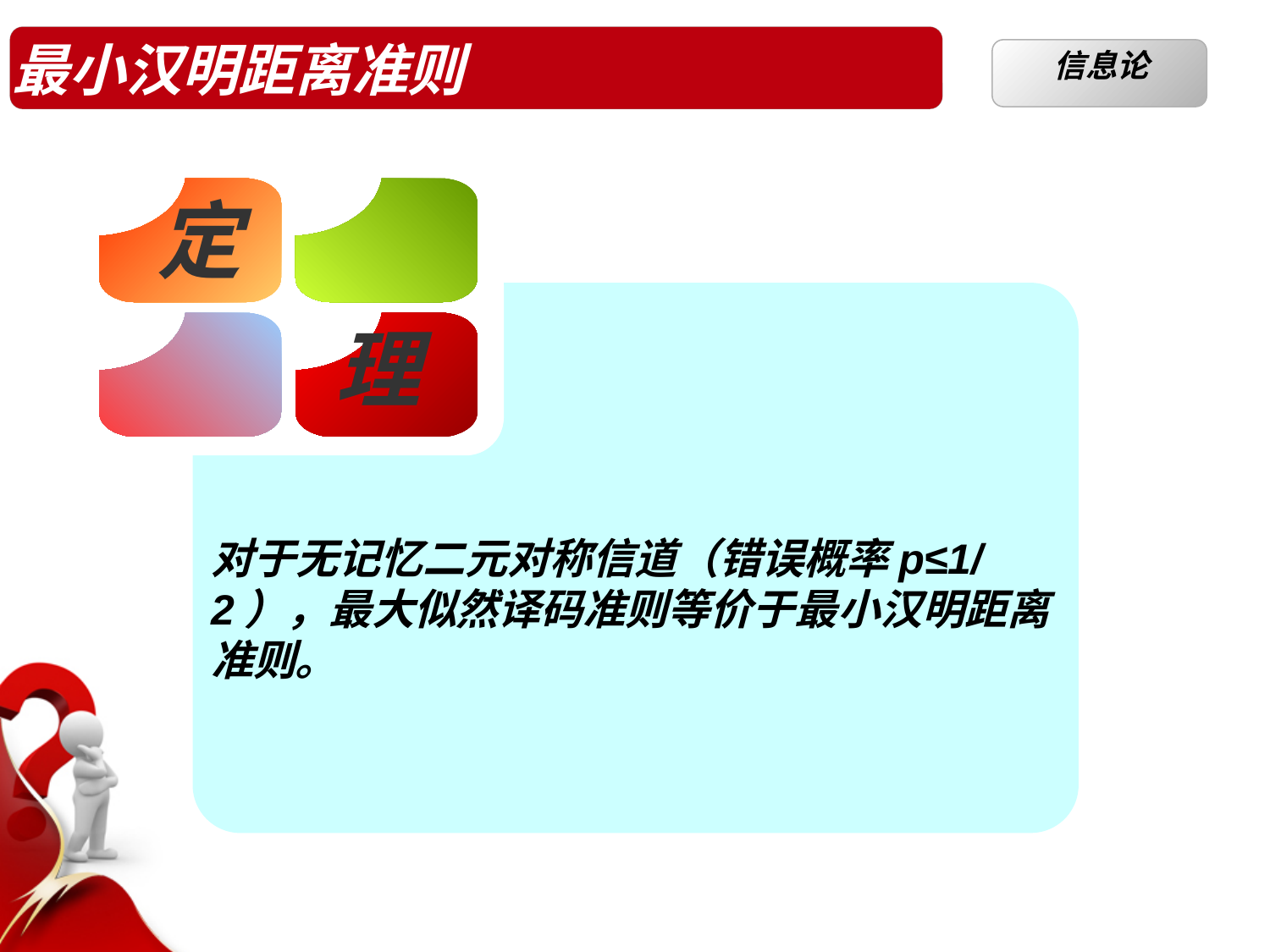

最小汉明距离准则
§2.1.1 条件自信息

信息论

定
理

对于无记忆二元对称信道（错误概率p≤1/2），最大似然译码准则等价于最小汉明距离准则。